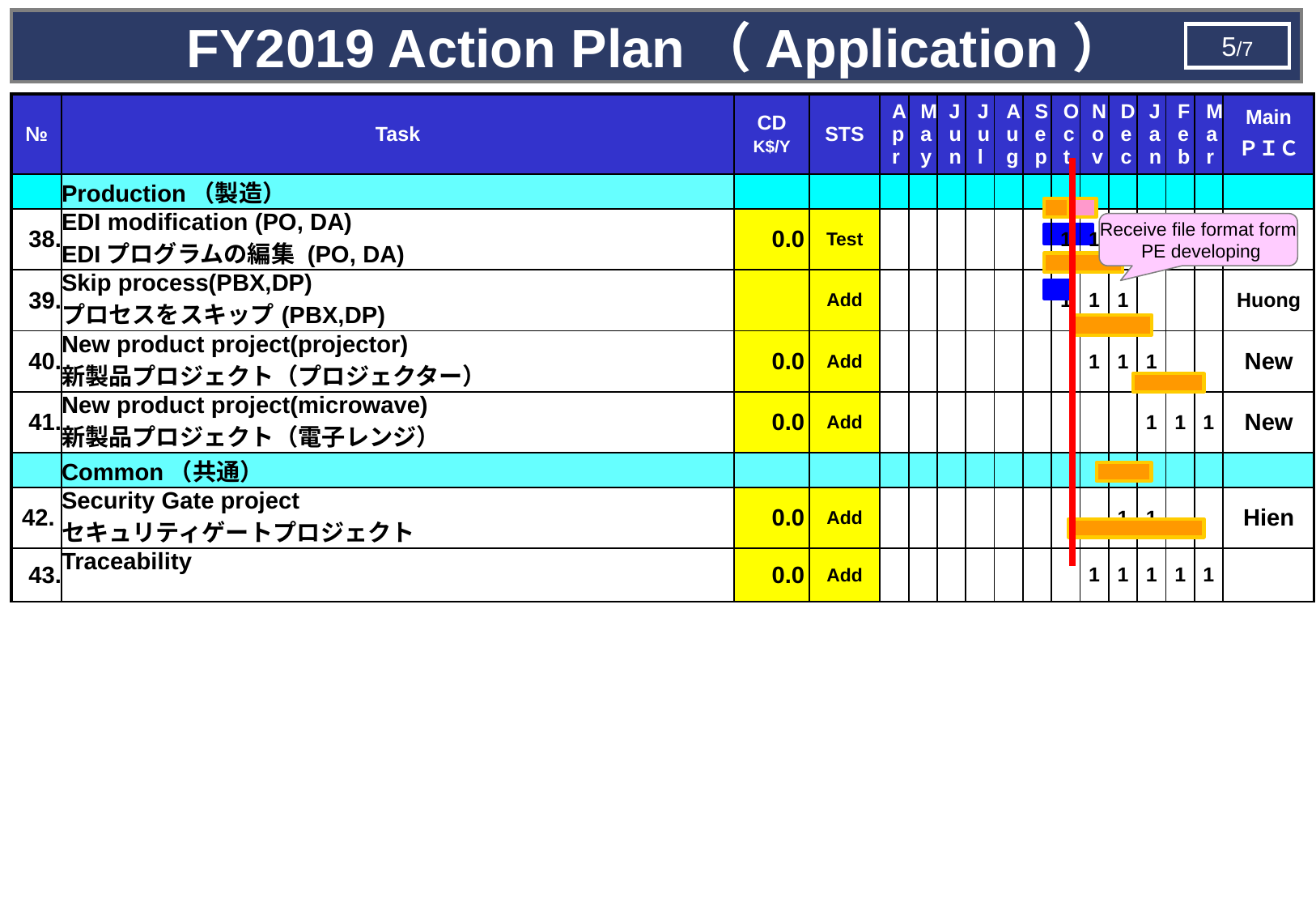

FY2019 Action Plan（Application）
5/7
| № | Task | CD K$/Y | STS | Apr | May | Jun | Jul | Aug | Sep | Oct | Nov | Dec | Jan | Feb | Mar | Main ＰＩＣ |
| --- | --- | --- | --- | --- | --- | --- | --- | --- | --- | --- | --- | --- | --- | --- | --- | --- |
|  | Production（製造） |  |  |  |  |  |  |  |  |  |  |  |  |  |  |  |
| 38. | EDI modification (PO, DA) EDIプログラムの編集 (PO, DA) | 0.0 | Test |  |  |  |  |  |  | 1 | 1 |  |  |  |  | Minh |
| 39. | Skip process(PBX,DP) プロセスをスキップ(PBX,DP) |  | Add |  |  |  |  |  |  | 1 | 1 | 1 |  |  |  | Huong |
| 40. | New product project(projector) 新製品プロジェクト（プロジェクター） | 0.0 | Add |  |  |  |  |  |  |  | 1 | 1 | 1 |  |  | New |
| 41. | New product project(microwave) 新製品プロジェクト（電子レンジ） | 0.0 | Add |  |  |  |  |  |  |  |  |  | 1 | 1 | 1 | New |
|  | Common（共通） |  |  |  |  |  |  |  |  |  |  |  |  |  |  |  |
| 42. | Security Gate project セキュリティゲートプロジェクト | 0.0 | Add |  |  |  |  |  |  |  |  | 1 | 1 |  |  | Hien |
| 43. | Traceability | 0.0 | Add |  |  |  |  |  |  |  | 1 | 1 | 1 | 1 | 1 |  |

Receive file format form
 PE developing